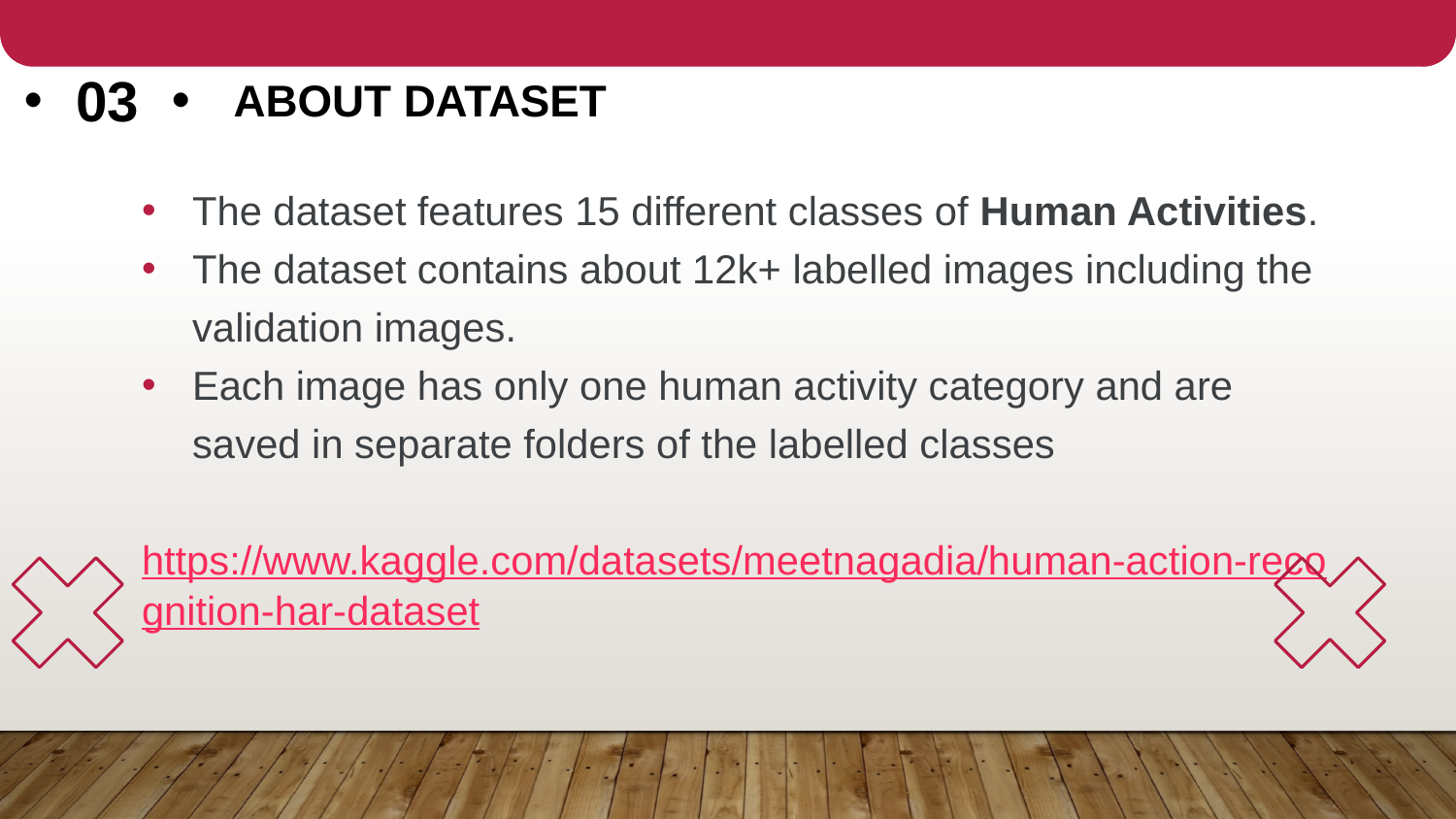

・03・
# About Dataset
The dataset features 15 different classes of Human Activities.
The dataset contains about 12k+ labelled images including the validation images.
Each image has only one human activity category and are saved in separate folders of the labelled classes

https://www.kaggle.com/datasets/meetnagadia/human-action-recognition-har-dataset